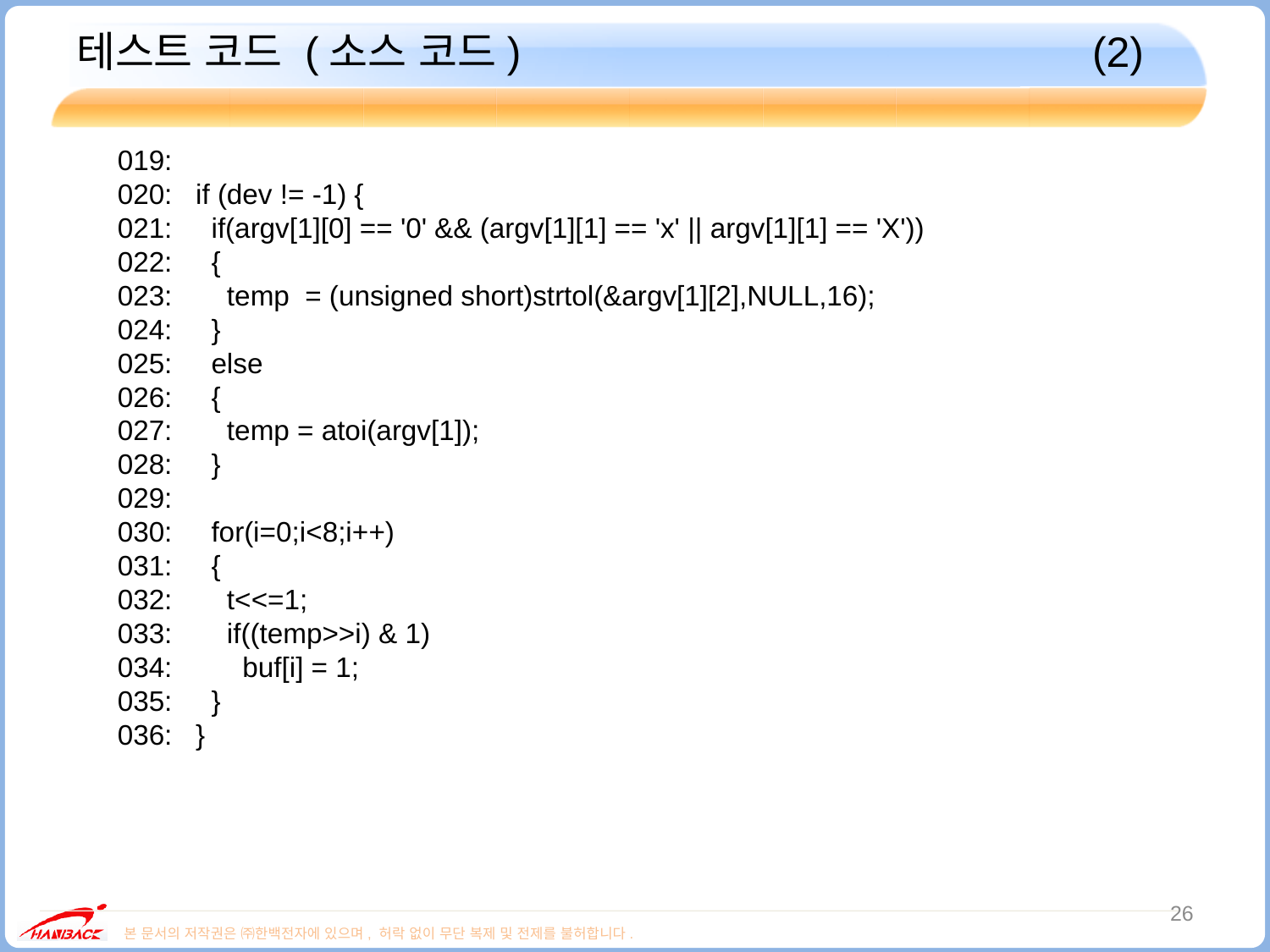

# 테스트 코드 (소스 코드)					(2)
019:
020:   if (dev != -1) {
021:     if(argv[1][0] == '0' && (argv[1][1] == 'x' || argv[1][1] == 'X'))
022:     {
023:       temp  = (unsigned short)strtol(&argv[1][2],NULL,16);
024:     }
025:     else
026:     {
027:       temp = atoi(argv[1]);
028:     }
029:
030:     for(i=0;i<8;i++)
031:     {
032:       t<<=1;
033:       if((temp>>i) & 1)
034:         buf[i] = 1;
035:     }
036:   }
26